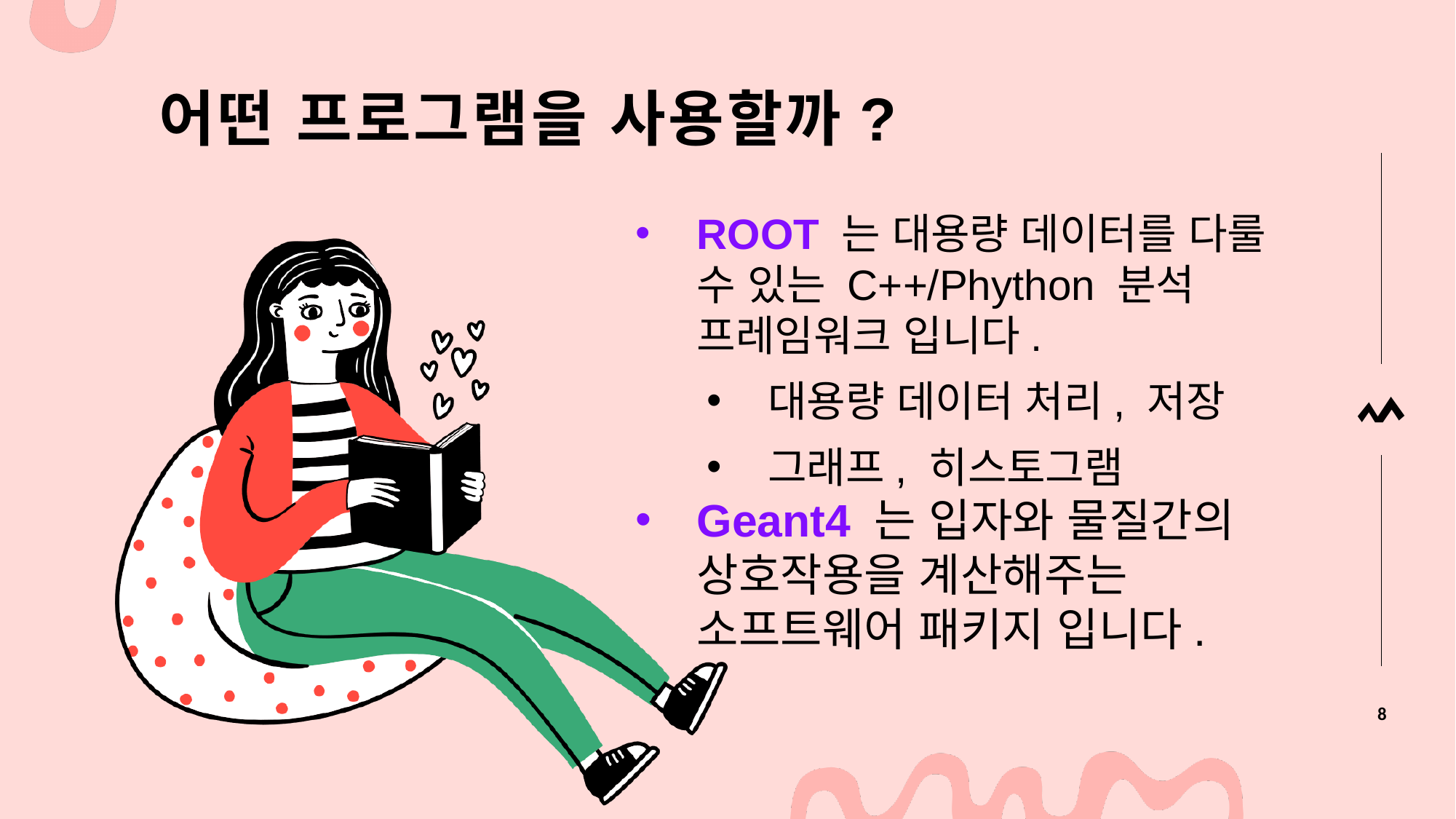

# 어떤 프로그램을 사용할까?
ROOT 는 대용량 데이터를 다룰 수 있는 C++/Phython 분석 프레임워크 입니다.
대용량 데이터 처리, 저장
그래프, 히스토그램
Geant4 는 입자와 물질간의 상호작용을 계산해주는 소프트웨어 패키지 입니다.

8